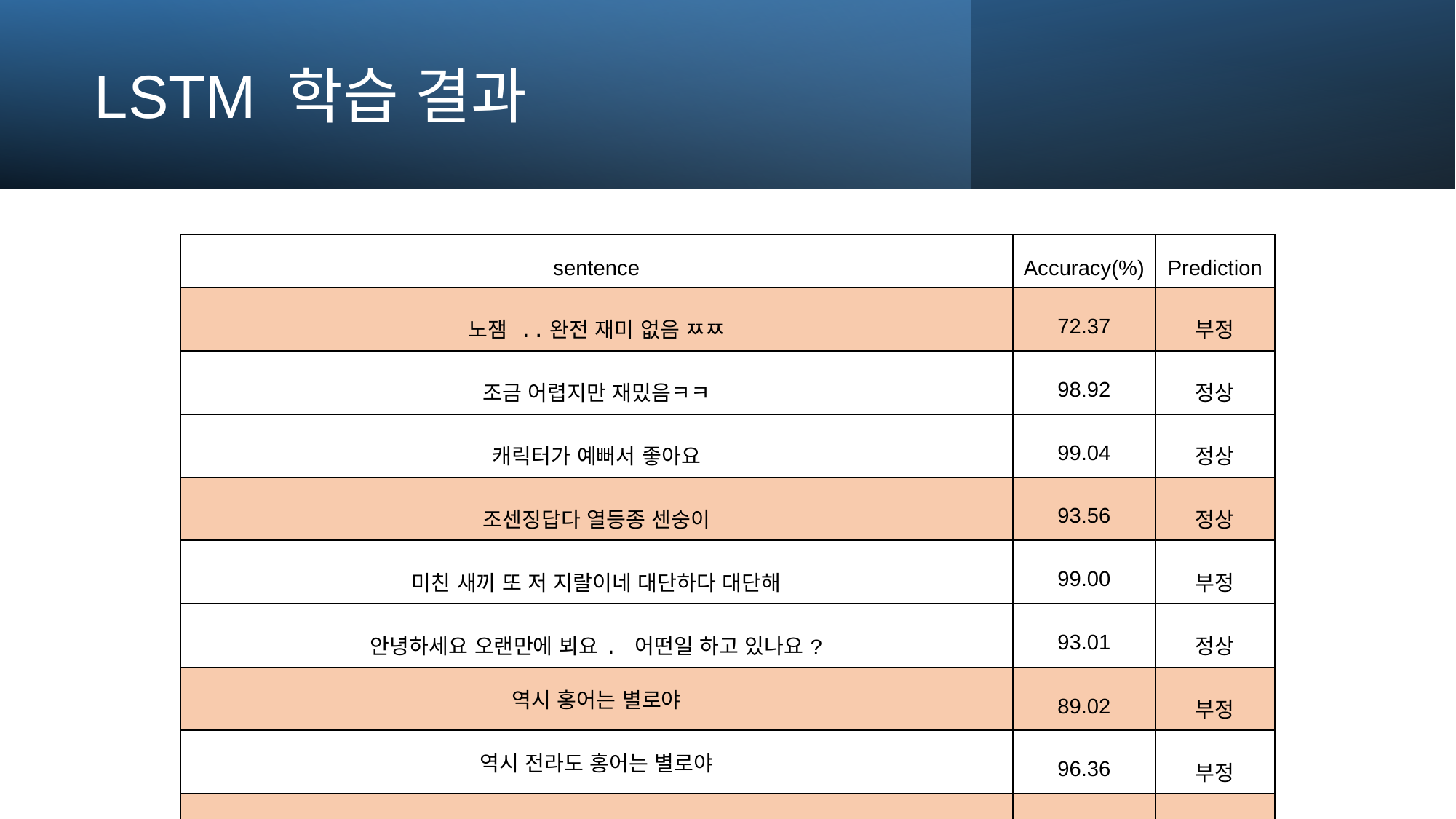

# LSTM 학습 결과
| sentence | Accuracy(%) | Prediction |
| --- | --- | --- |
| 노잼 ..완전 재미 없음 ㅉㅉ | 72.37 | 부정 |
| 조금 어렵지만 재밌음ㅋㅋ | 98.92 | 정상 |
| 캐릭터가 예뻐서 좋아요 | 99.04 | 정상 |
| 조센징답다 열등종 센숭이 | 93.56 | 정상 |
| 미친 새끼 또 저 지랄이네 대단하다 대단해 | 99.00 | 부정 |
| 안녕하세요 오랜만에 뵈요. 어떤일 하고 있나요? | 93.01 | 정상 |
| 역시 홍어는 별로야 | 89.02 | 부정 |
| 역시 전라도 홍어는 별로야 | 96.36 | 부정 |
| 어떻게 됐건 민주당이 180석인데 건드리기 힘들지 븅신련아 ㅋㅋㅋㅋㅋㅋㅋㅋ | 96.91 | 정상 |